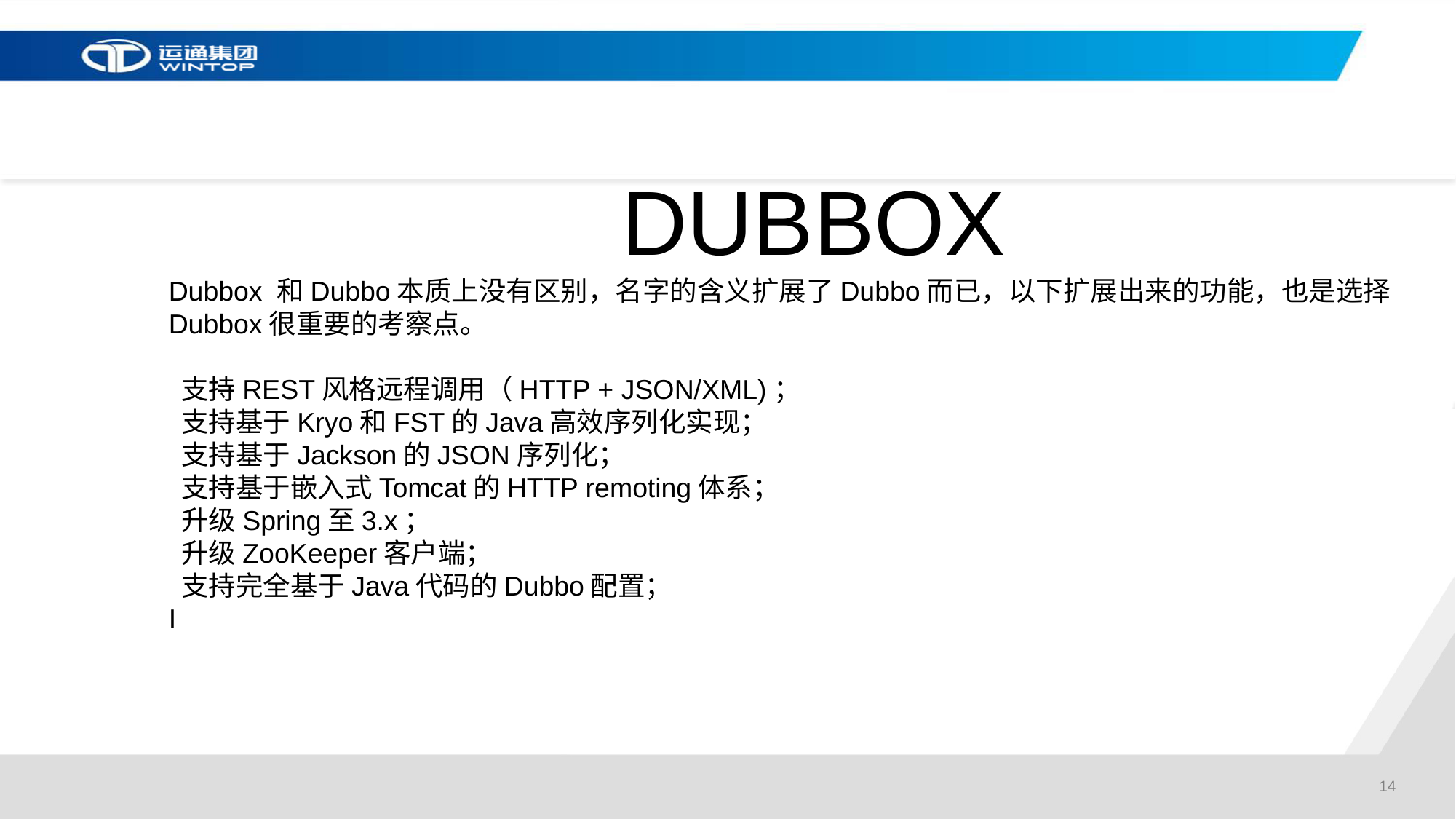

#
DUBBOX
Dubbox 和Dubbo本质上没有区别，名字的含义扩展了Dubbo而已，以下扩展出来的功能，也是选择Dubbox很重要的考察点。

 支持REST风格远程调用（HTTP + JSON/XML)；
 支持基于Kryo和FST的Java高效序列化实现；
 支持基于Jackson的JSON序列化；
 支持基于嵌入式Tomcat的HTTP remoting体系；
 升级Spring至3.x；
 升级ZooKeeper客户端；
 支持完全基于Java代码的Dubbo配置；
I